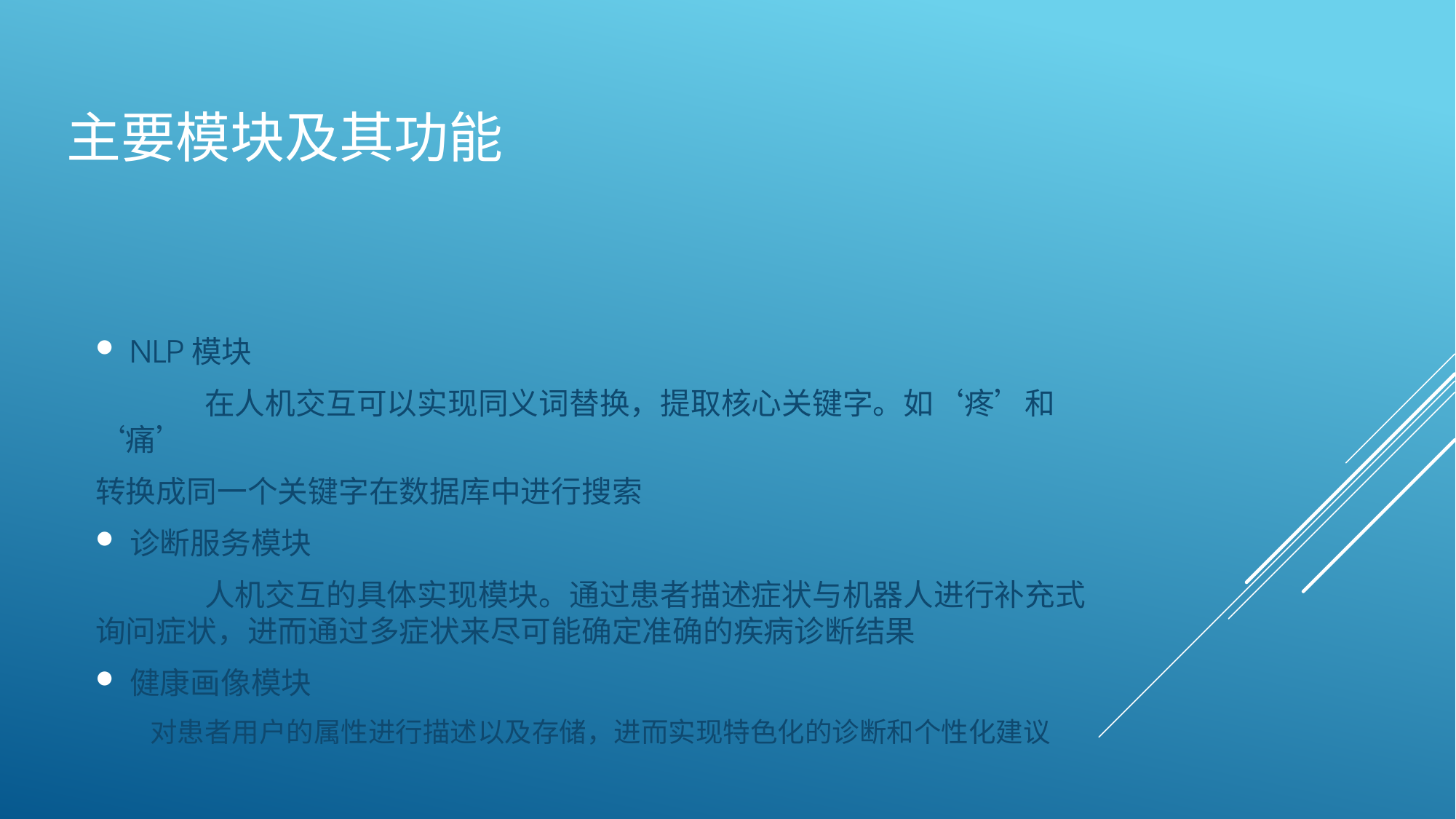

# 主要模块及其功能
NLP模块
	在人机交互可以实现同义词替换，提取核心关键字。如‘疼’和‘痛’
转换成同一个关键字在数据库中进行搜索
诊断服务模块
	人机交互的具体实现模块。通过患者描述症状与机器人进行补充式询问症状，进而通过多症状来尽可能确定准确的疾病诊断结果
健康画像模块
对患者用户的属性进行描述以及存储，进而实现特色化的诊断和个性化建议